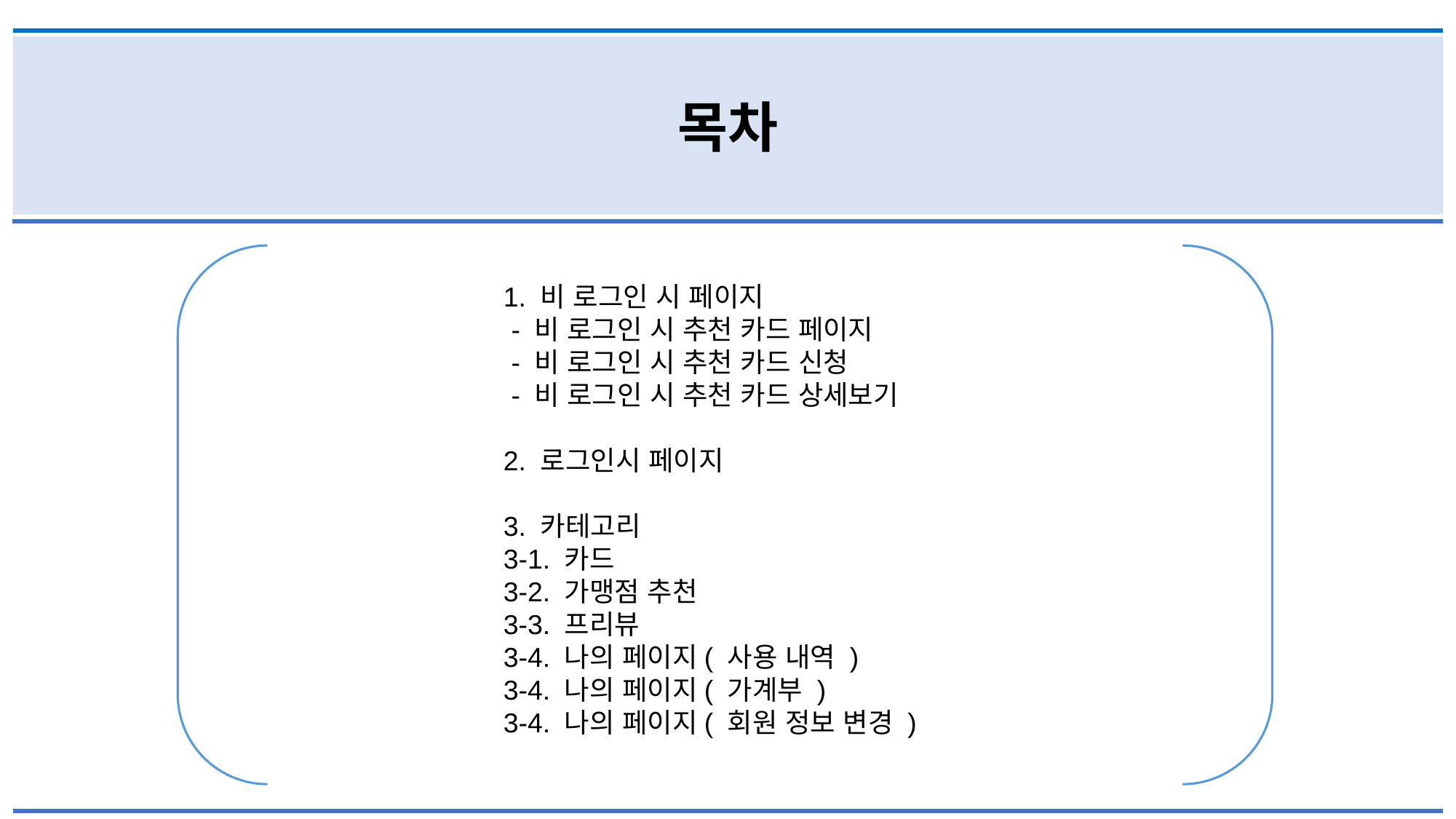

목차

1. 비 로그인 시 페이지
 - 비 로그인 시 추천 카드 페이지
 - 비 로그인 시 추천 카드 신청
 - 비 로그인 시 추천 카드 상세보기

2. 로그인시 페이지

3. 카테고리
3-1. 카드
3-2. 가맹점 추천
3-3. 프리뷰
3-4. 나의 페이지( 사용 내역 )
3-4. 나의 페이지( 가계부 )
3-4. 나의 페이지( 회원 정보 변경 )